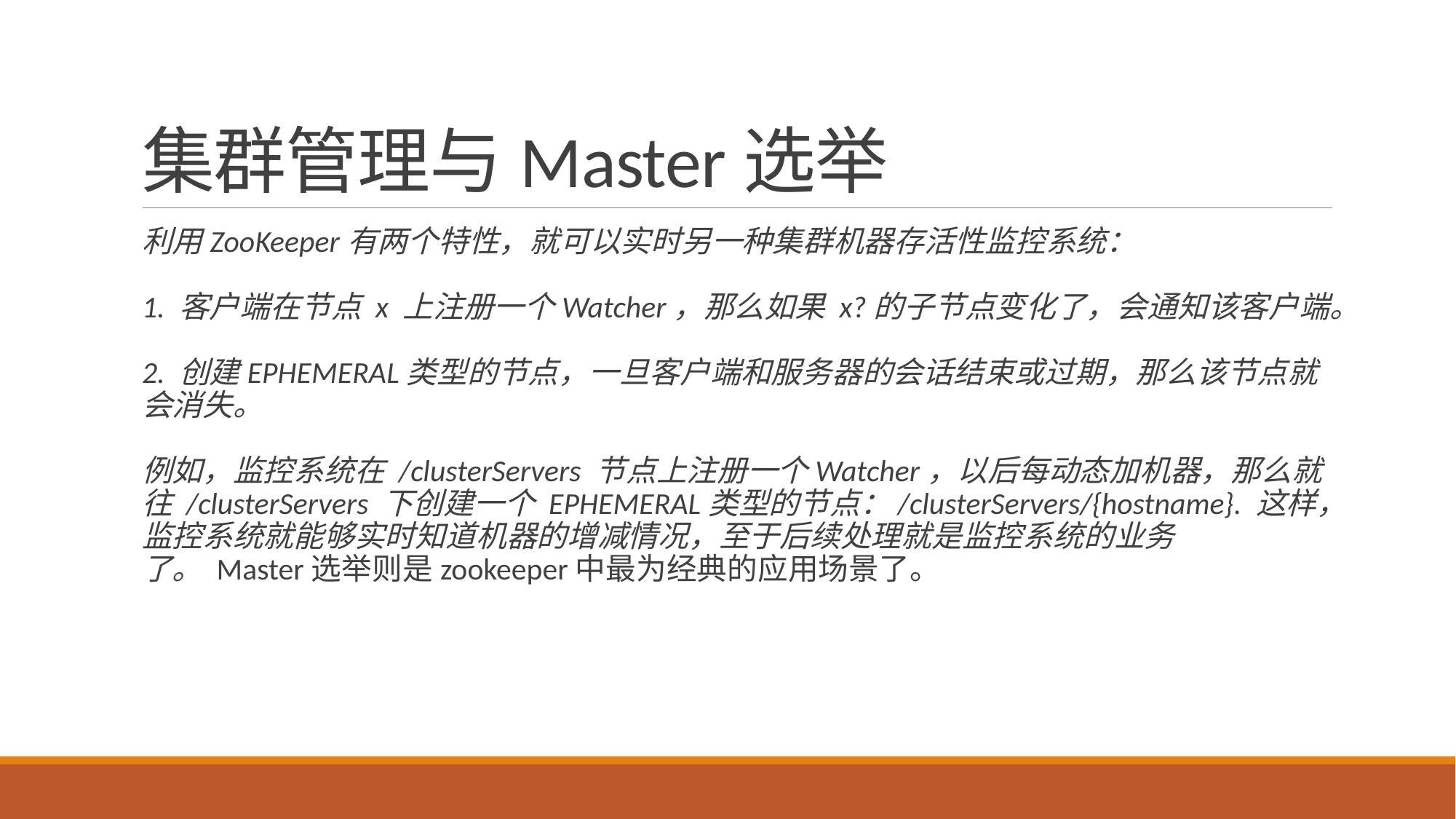

# 集群管理与Master选举
利用ZooKeeper有两个特性，就可以实时另一种集群机器存活性监控系统：
1. 客户端在节点 x 上注册一个Watcher，那么如果 x?的子节点变化了，会通知该客户端。
2. 创建EPHEMERAL类型的节点，一旦客户端和服务器的会话结束或过期，那么该节点就会消失。
例如，监控系统在 /clusterServers 节点上注册一个Watcher，以后每动态加机器，那么就往 /clusterServers 下创建一个 EPHEMERAL类型的节点：/clusterServers/{hostname}. 这样，监控系统就能够实时知道机器的增减情况，至于后续处理就是监控系统的业务了。 Master选举则是zookeeper中最为经典的应用场景了。